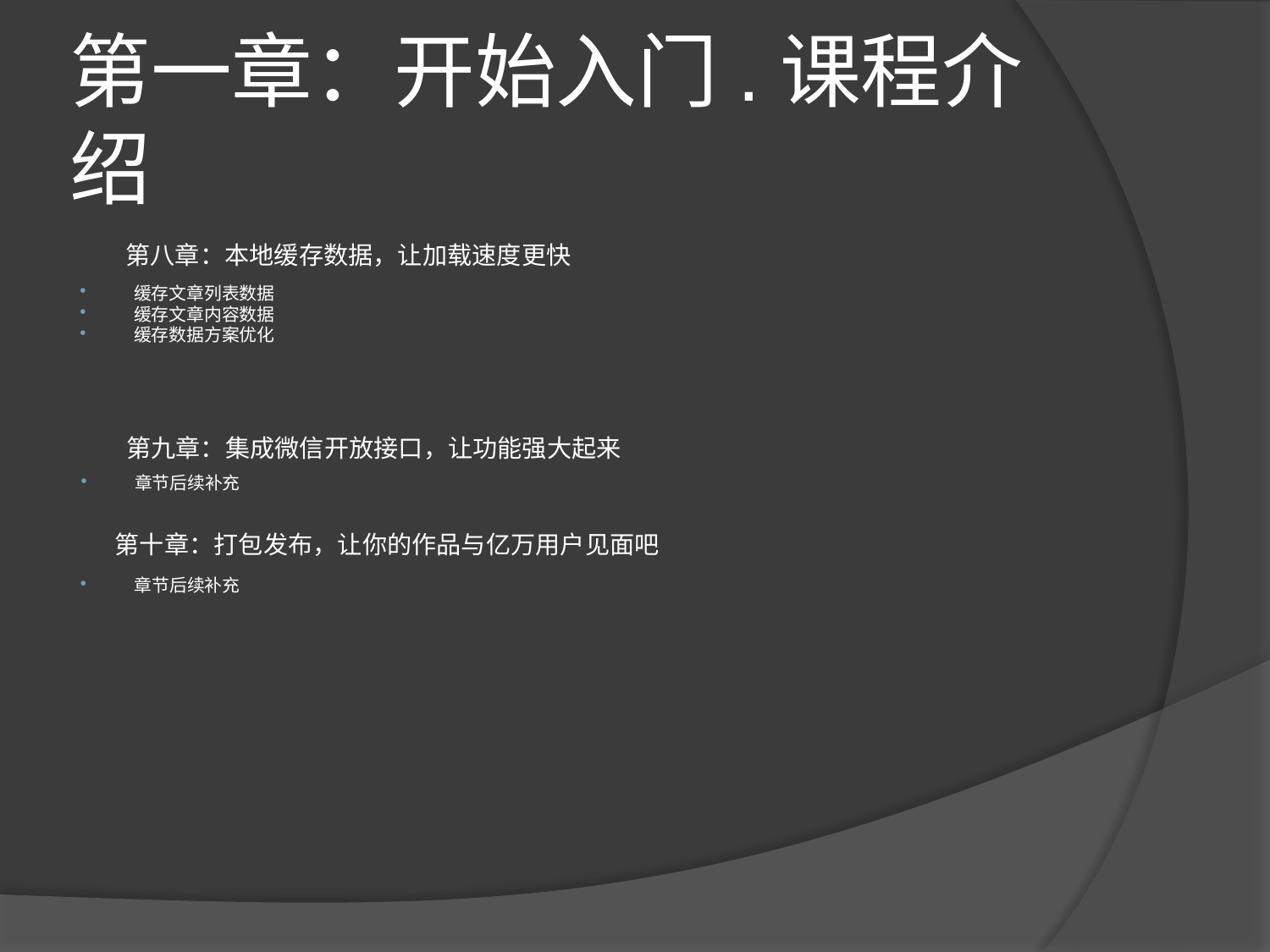

# 第一章：开始入门.课程介绍
第八章：本地缓存数据，让加载速度更快
缓存文章列表数据
缓存文章内容数据
缓存数据方案优化
第九章：集成微信开放接口，让功能强大起来
章节后续补充
第十章：打包发布，让你的作品与亿万用户见面吧
章节后续补充